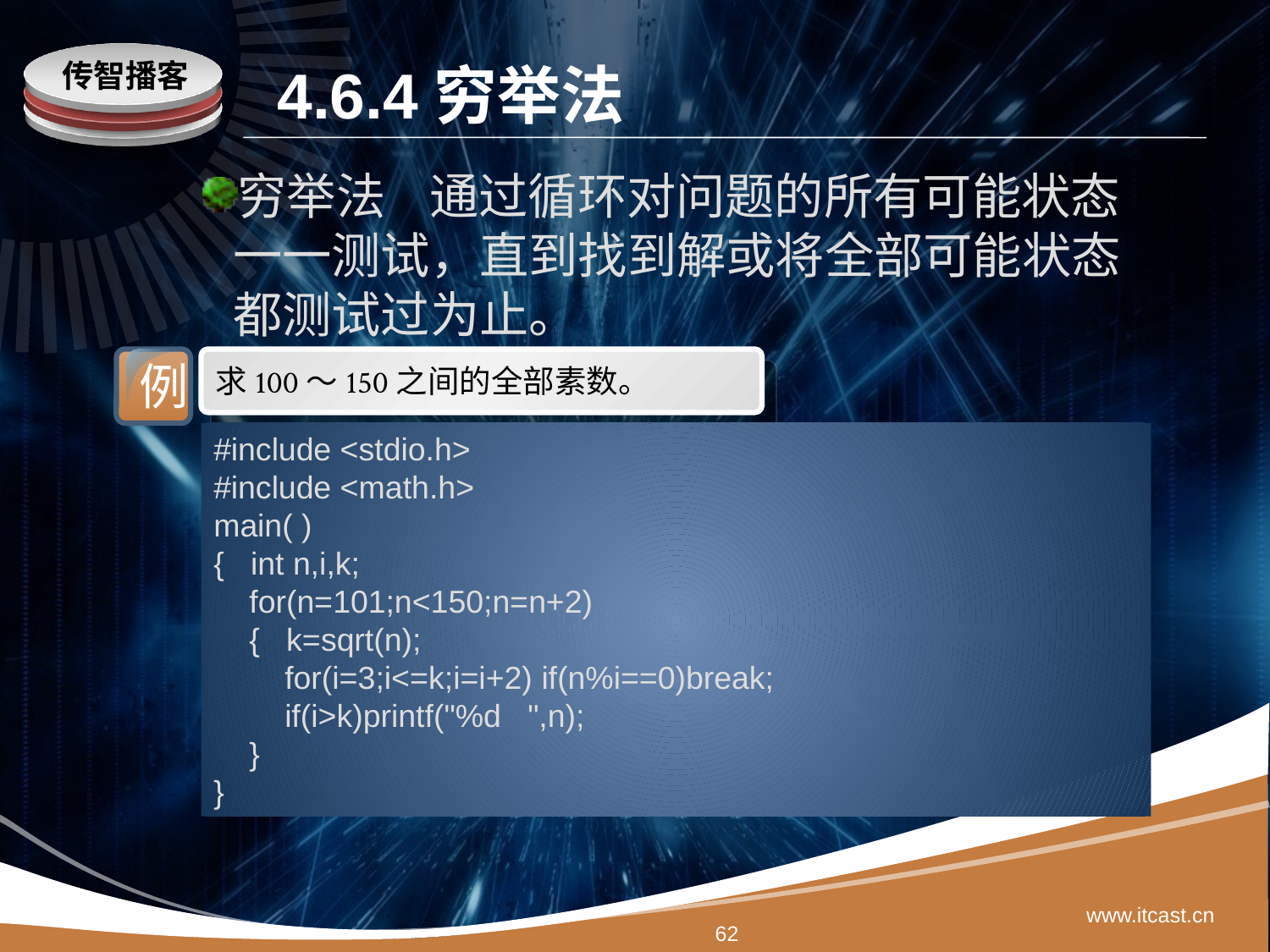

# 4.6.4穷举法
穷举法    通过循环对问题的所有可能状态一一测试，直到找到解或将全部可能状态都测试过为止。

例
求100～150之间的全部素数。
#include <stdio.h>
#include <math.h>
main( )
{   int n,i,k;
    for(n=101;n<150;n=n+2)
    {   k=sqrt(n);
        for(i=3;i<=k;i=i+2) if(n%i==0)break;
        if(i>k)printf("%d   ",n);
    }
}
www.itcast.cn
62